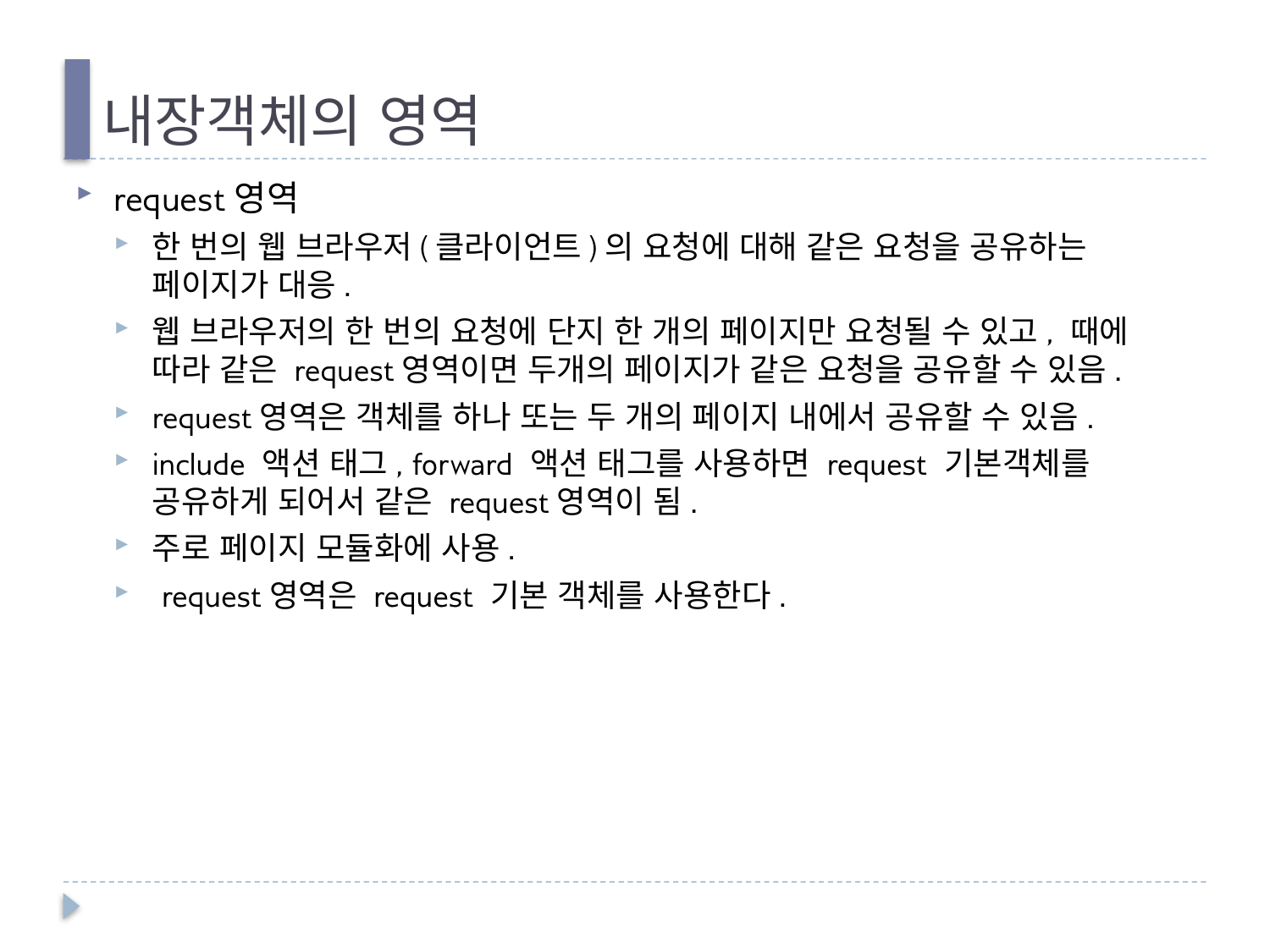

# 내장객체의 영역
request영역
한 번의 웹 브라우저(클라이언트)의 요청에 대해 같은 요청을 공유하는 페이지가 대응.
웹 브라우저의 한 번의 요청에 단지 한 개의 페이지만 요청될 수 있고, 때에 따라 같은 request영역이면 두개의 페이지가 같은 요청을 공유할 수 있음.
request영역은 객체를 하나 또는 두 개의 페이지 내에서 공유할 수 있음.
include 액션 태그, forward 액션 태그를 사용하면 request 기본객체를 공유하게 되어서 같은 request영역이 됨.
주로 페이지 모듈화에 사용.
 request영역은 request 기본 객체를 사용한다.